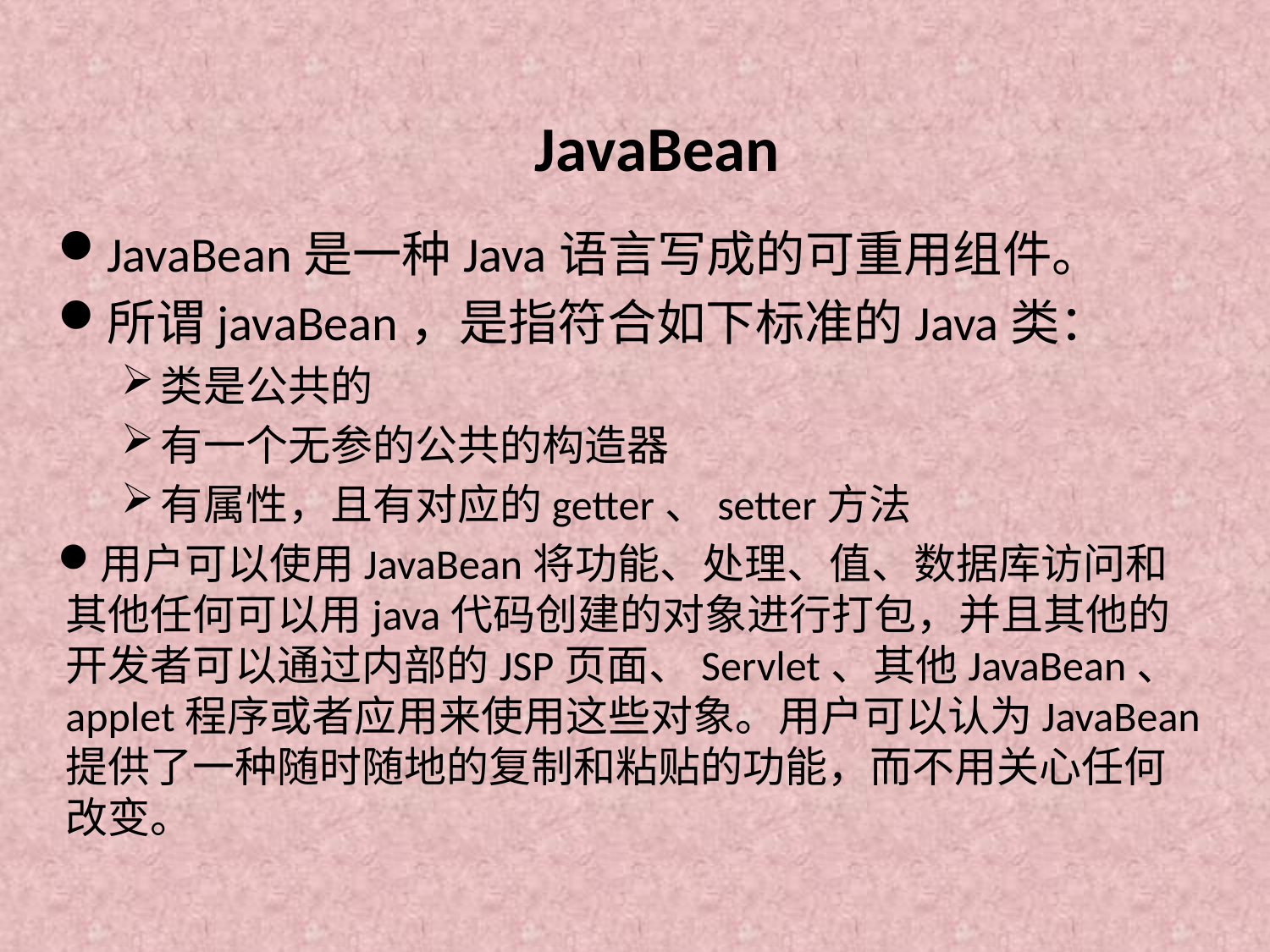

# JavaBean
JavaBean是一种Java语言写成的可重用组件。
所谓javaBean，是指符合如下标准的Java类：
类是公共的
有一个无参的公共的构造器
有属性，且有对应的getter、setter方法
用户可以使用JavaBean将功能、处理、值、数据库访问和其他任何可以用java代码创建的对象进行打包，并且其他的开发者可以通过内部的JSP页面、Servlet、其他JavaBean、applet程序或者应用来使用这些对象。用户可以认为JavaBean提供了一种随时随地的复制和粘贴的功能，而不用关心任何改变。